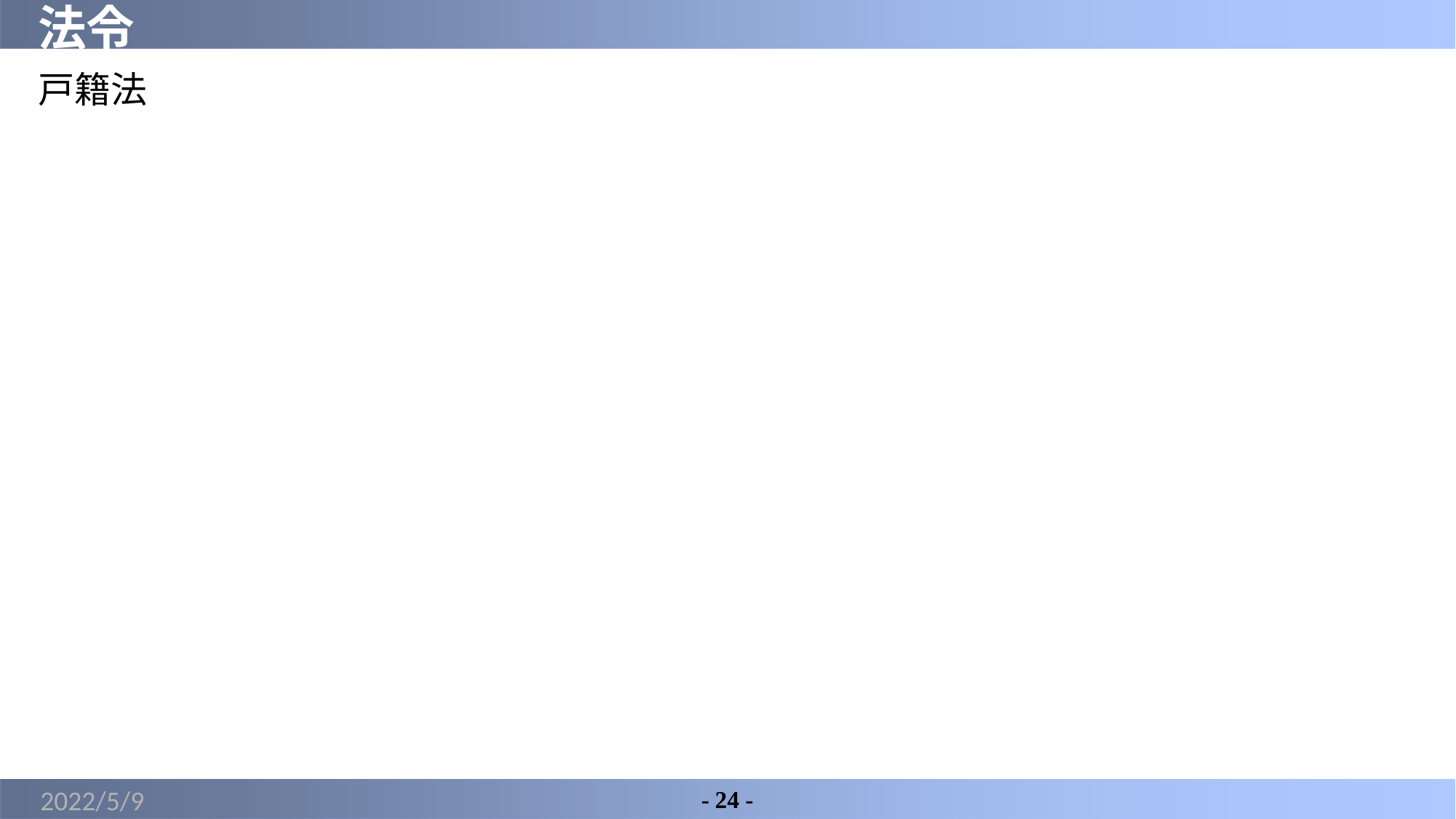

# 法令
戸籍法
2022/5/9
- 24 -